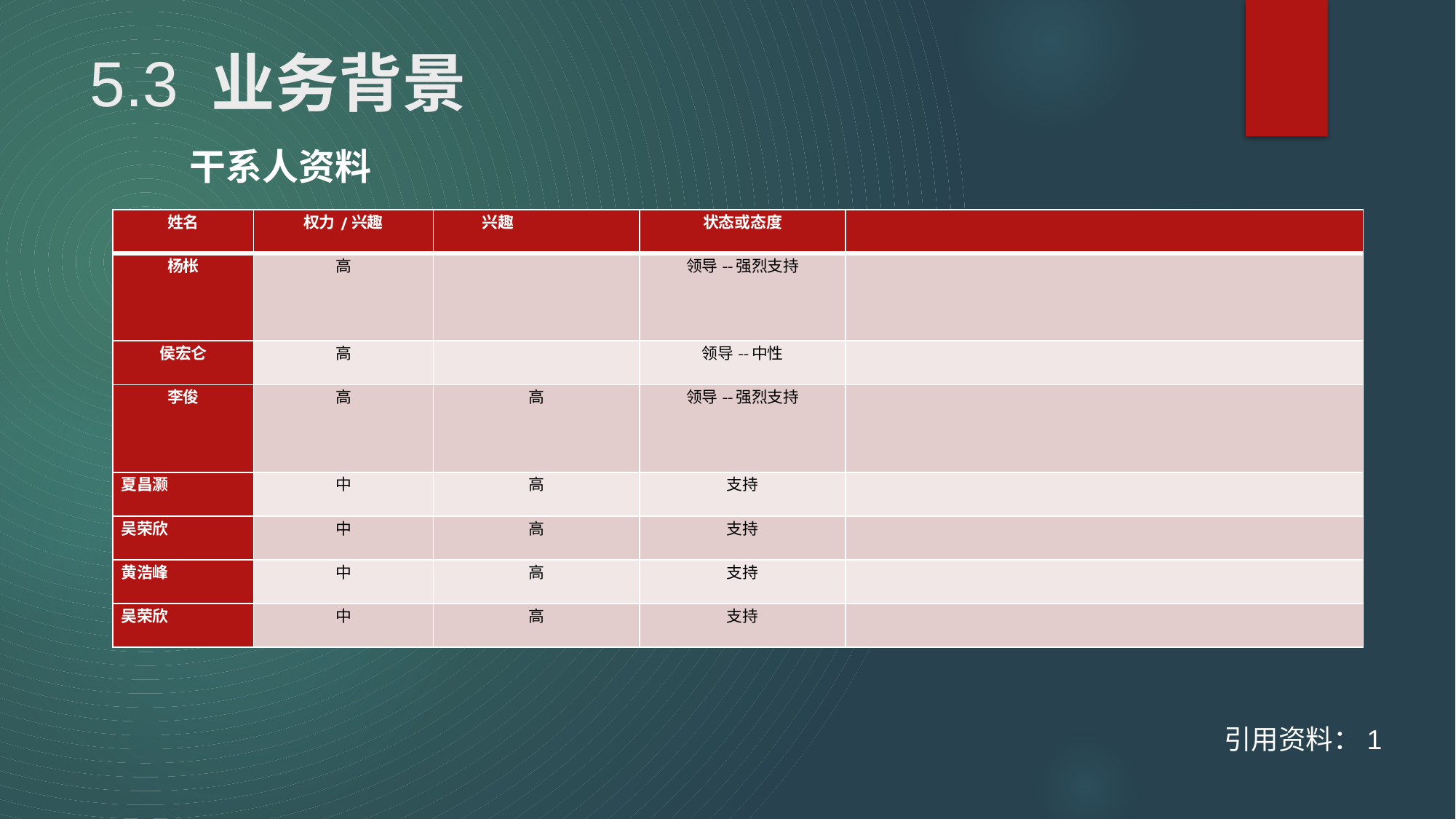

# 5.3 业务背景
干系人资料

| 姓名 | 权力/兴趣 | 兴趣 | 状态或态度 |  |
| --- | --- | --- | --- | --- |
| 杨枨 | 高 |  | 领导--强烈支持 |  |
| 侯宏仑 | 高 |  | 领导--中性 |  |
| 李俊 | 高 | 高 | 领导--强烈支持 |  |
| 夏昌灏 | 中 | 高 | 支持 |  |
| 吴荣欣 | 中 | 高 | 支持 |  |
| 黄浩峰 | 中 | 高 | 支持 |  |
| 吴荣欣 | 中 | 高 | 支持 |  |
引用资料：1